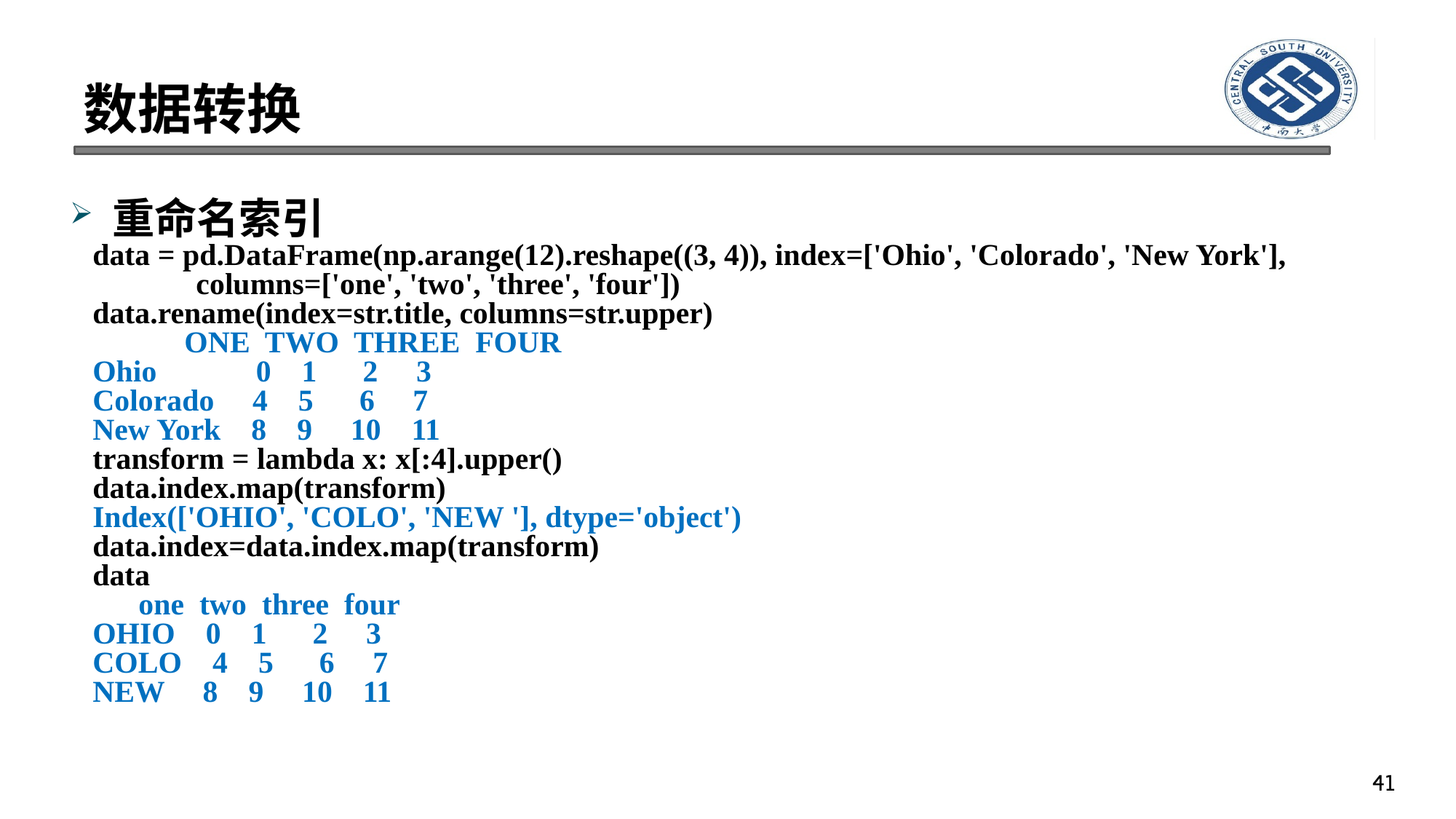

# 数据转换
重命名索引
data = pd.DataFrame(np.arange(12).reshape((3, 4)), index=['Ohio', 'Colorado', 'New York'],                   columns=['one', 'two', 'three', 'four'])
data.rename(index=str.title, columns=str.upper)
            ONE  TWO  THREE  FOUR
Ohio             0    1      2     3
Colorado     4    5      6     7
New York    8    9     10    11
transform = lambda x: x[:4].upper()
data.index.map(transform)
Index(['OHIO', 'COLO', 'NEW '], dtype='object')
data.index=data.index.map(transform)
data
      one  two  three  four
OHIO    0    1      2     3
COLO    4    5      6     7
NEW     8    9     10    11

41